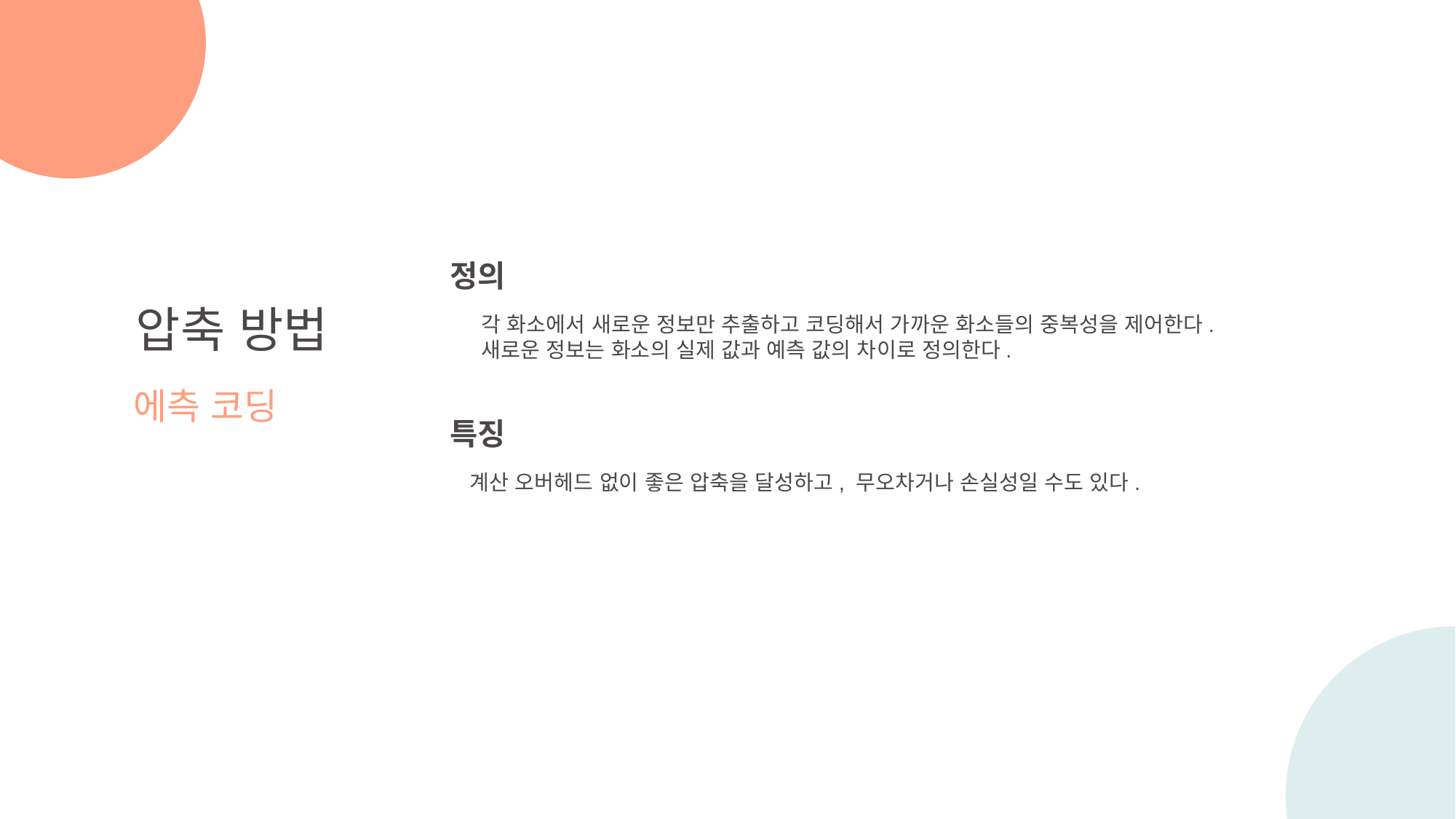

정의
각 화소에서 새로운 정보만 추출하고 코딩해서 가까운 화소들의 중복성을 제어한다.
새로운 정보는 화소의 실제 값과 예측 값의 차이로 정의한다.
압축 방법
에측 코딩
특징
계산 오버헤드 없이 좋은 압축을 달성하고, 무오차거나 손실성일 수도 있다.